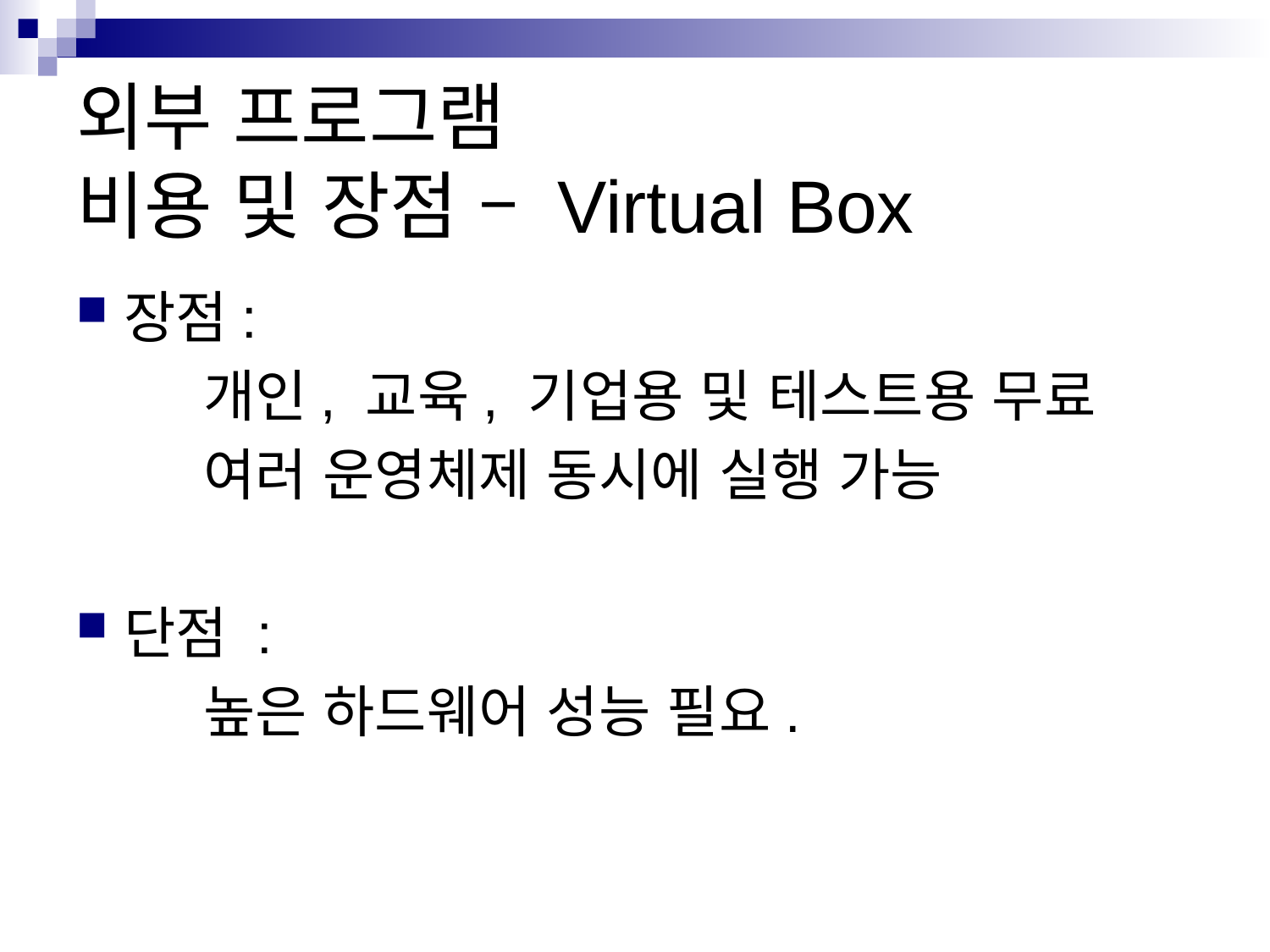

# 외부 프로그램 비용 및 장점 – Virtual Box
장점:
	개인, 교육, 기업용 및 테스트용 무료
	여러 운영체제 동시에 실행 가능

단점 :
	높은 하드웨어 성능 필요.